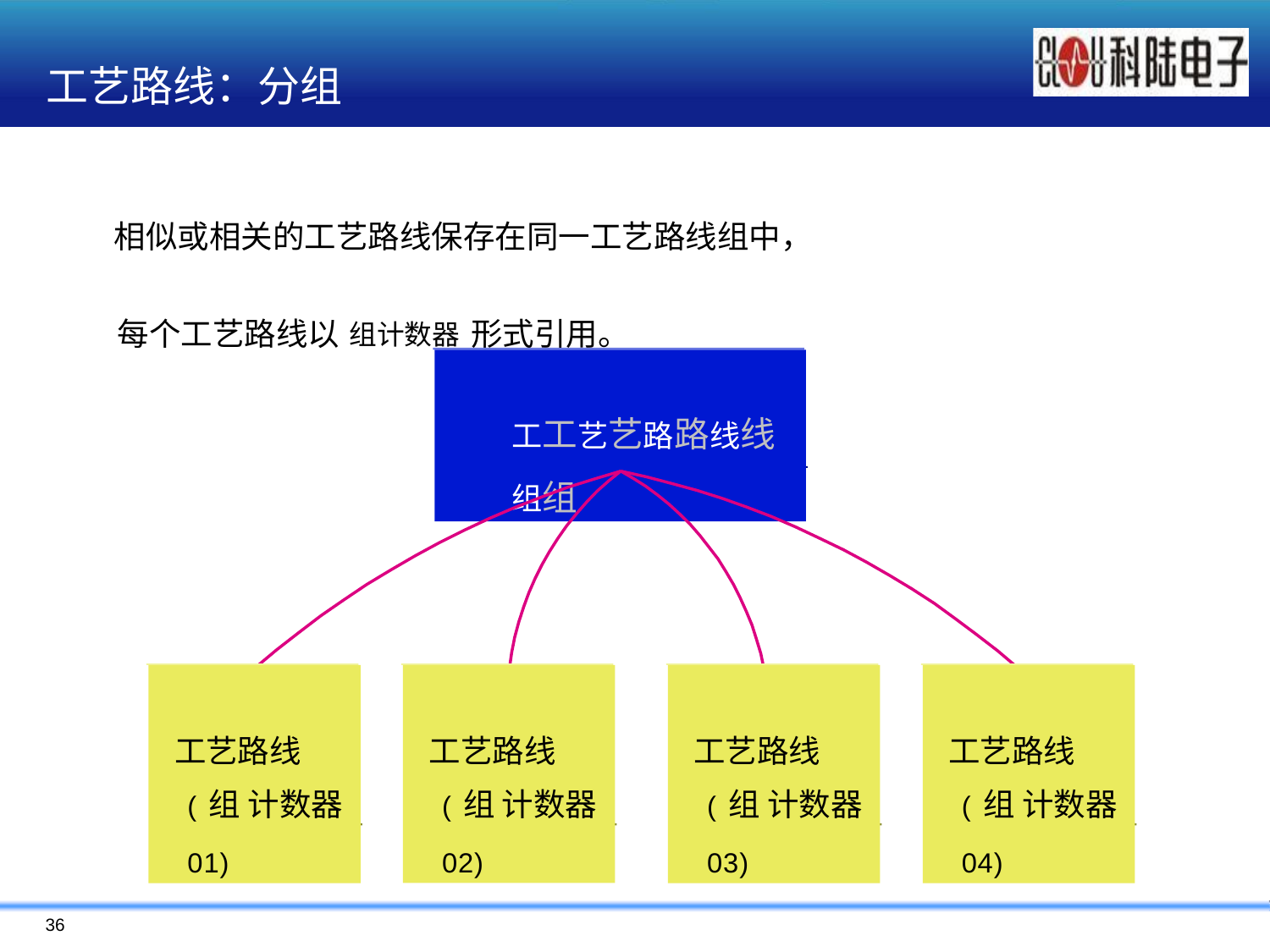

# 工艺路线：分组
相似或相关的工艺路线保存在同一工艺路线组中，

每个工艺路线以 组计数器 形式引用。

工工艺艺路路线线组组

工艺路线 (组 计数器 01)

工艺路线 (组 计数器 02)

工艺路线 (组 计数器 03)

工艺路线 (组 计数器 04)

36